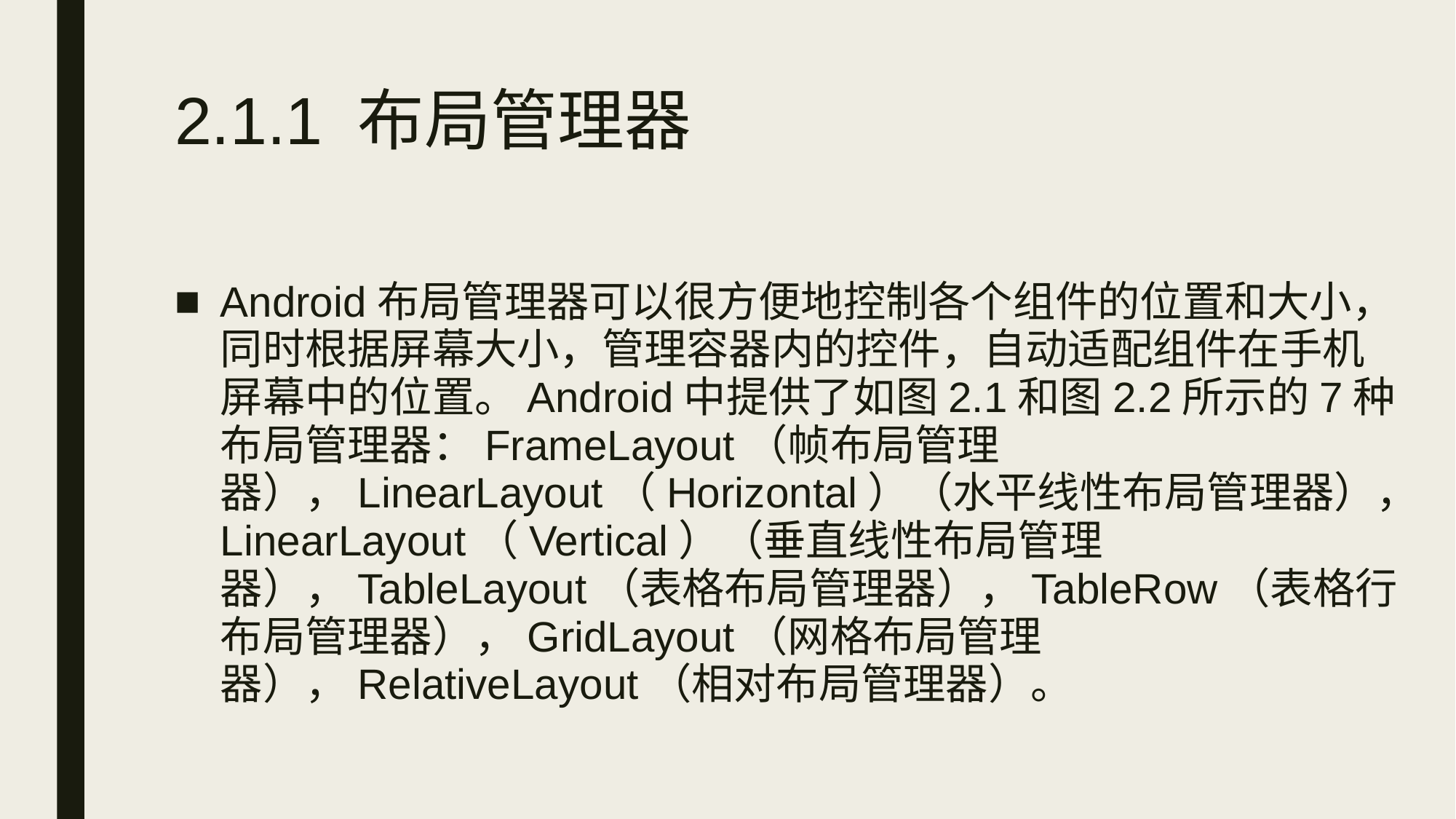

# 2.1.1 布局管理器
Android布局管理器可以很方便地控制各个组件的位置和大小，同时根据屏幕大小，管理容器内的控件，自动适配组件在手机屏幕中的位置。Android中提供了如图2.1和图2.2所示的7种布局管理器：FrameLayout（帧布局管理器），LinearLayout（Horizontal）（水平线性布局管理器），LinearLayout（Vertical）（垂直线性布局管理器），TableLayout（表格布局管理器），TableRow（表格行布局管理器），GridLayout（网格布局管理器），RelativeLayout（相对布局管理器）。